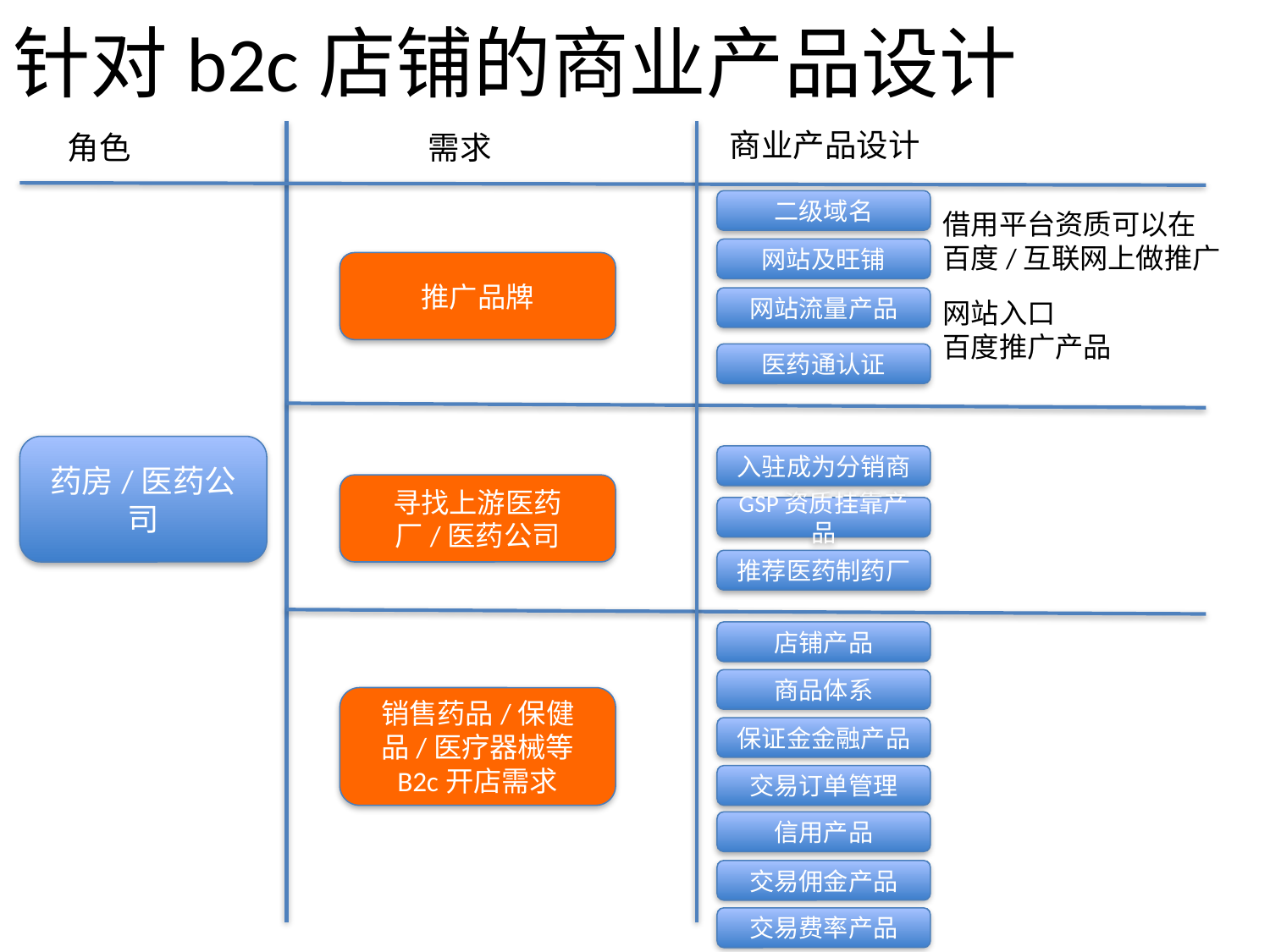

# 针对b2c店铺的商业产品设计
商业产品设计
角色
需求
二级域名
借用平台资质可以在百度/互联网上做推广
网站及旺铺
推广品牌
网站流量产品
网站入口
百度推广产品
医药通认证
药房/医药公司
入驻成为分销商
寻找上游医药厂/医药公司
GSP资质挂靠产品
推荐医药制药厂
店铺产品
商品体系
销售药品/保健品/医疗器械等
B2c开店需求
保证金金融产品
交易订单管理
信用产品
交易佣金产品
交易费率产品